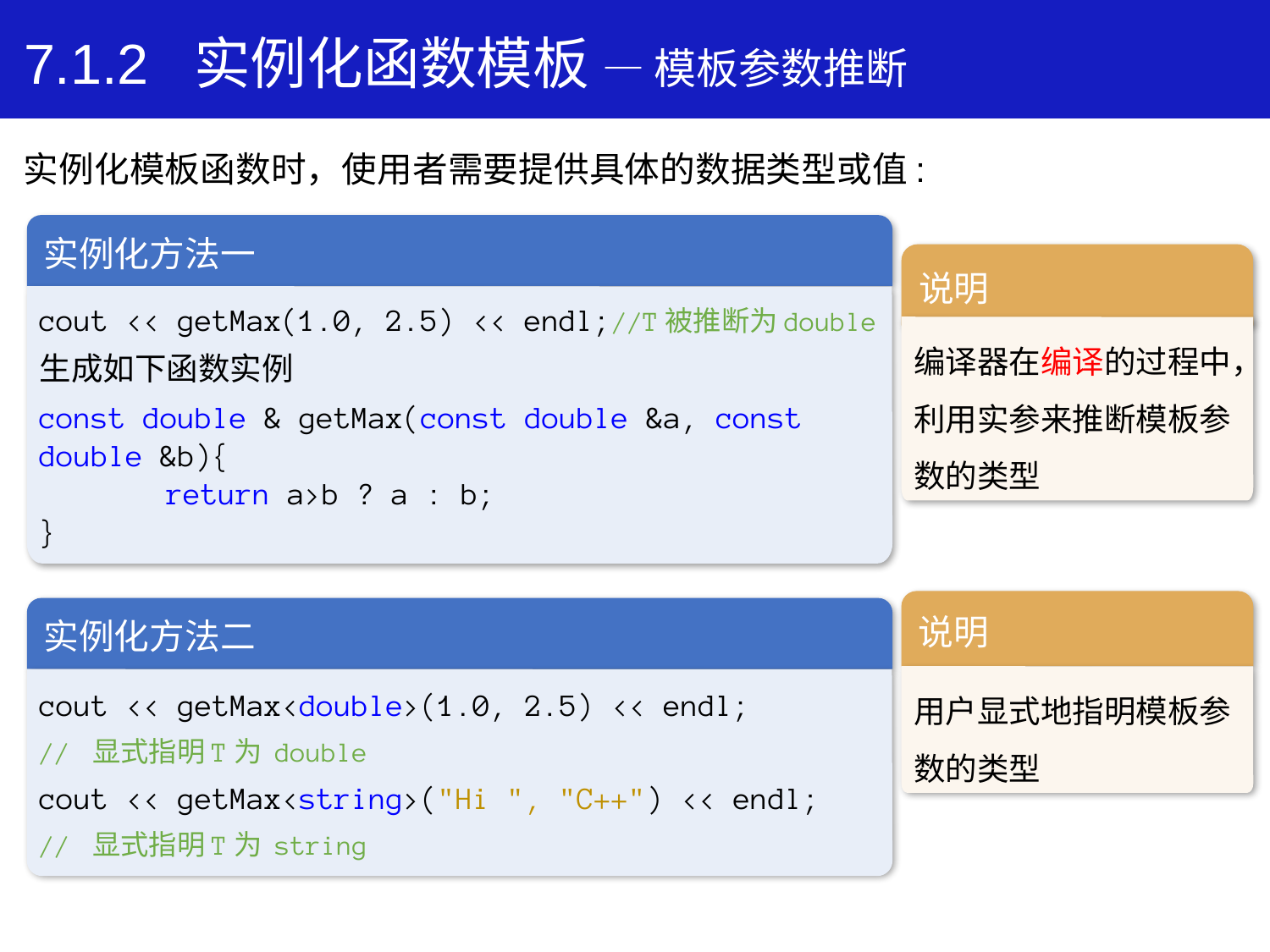

7.1.2  实例化函数模板 — 模板参数推断
实例化模板函数时，使用者需要提供具体的数据类型或值:
实例化方法一
cout << getMax(1.0, 2.5) << endl;//T被推断为double
生成如下函数实例
const double & getMax(const double &a, const double &b){
	return a>b ? a : b;
}
学习目标
说明
编译器在编译的过程中，利用实参来推断模板参数的类型
说明
用户显式地指明模板参数的类型
实例化方法二
cout << getMax<double>(1.0, 2.5) << endl;
// 显式指明T为 double
cout << getMax<string>("Hi ", "C++") << endl;
// 显式指明T为 string
6